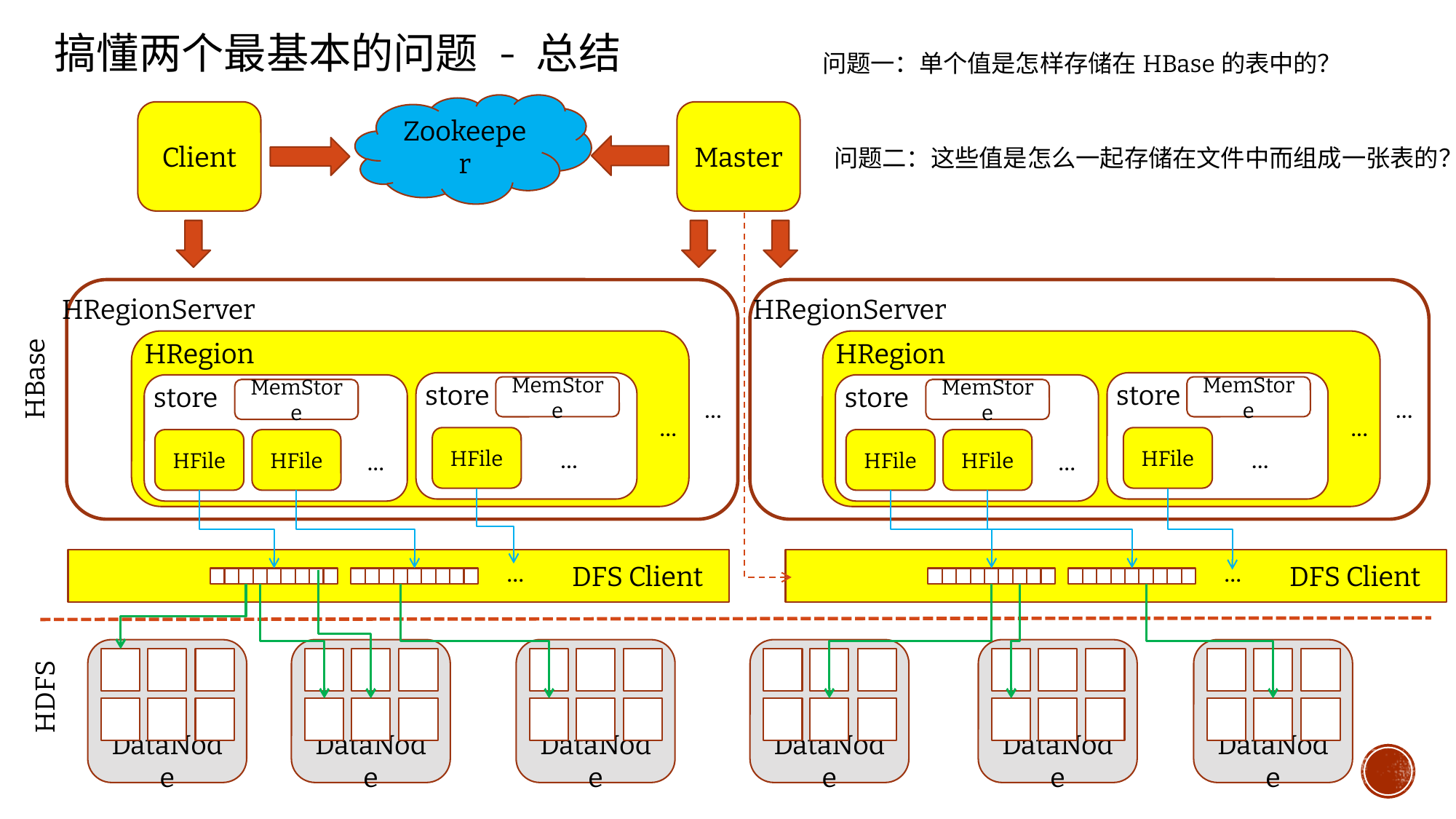

搞懂两个最基本的问题 - 总结
问题一：单个值是怎样存储在HBase的表中的？
Zookeeper
Client
Master

问题二：这些值是怎么一起存储在文件中而组成一张表的？

HRegionServer
HRegionServer

HRegion

HRegion
HBase
store

store

store

store

MemStore
MemStore
MemStore
MemStore
...
...
...
...
HFile
HFile
HFile
HFile
HFile
HFile
...
...
...
...

...

...
DFS Client
DFS Client

DataNode

DataNode

DataNode

DataNode

DataNode

DataNode

HDFS